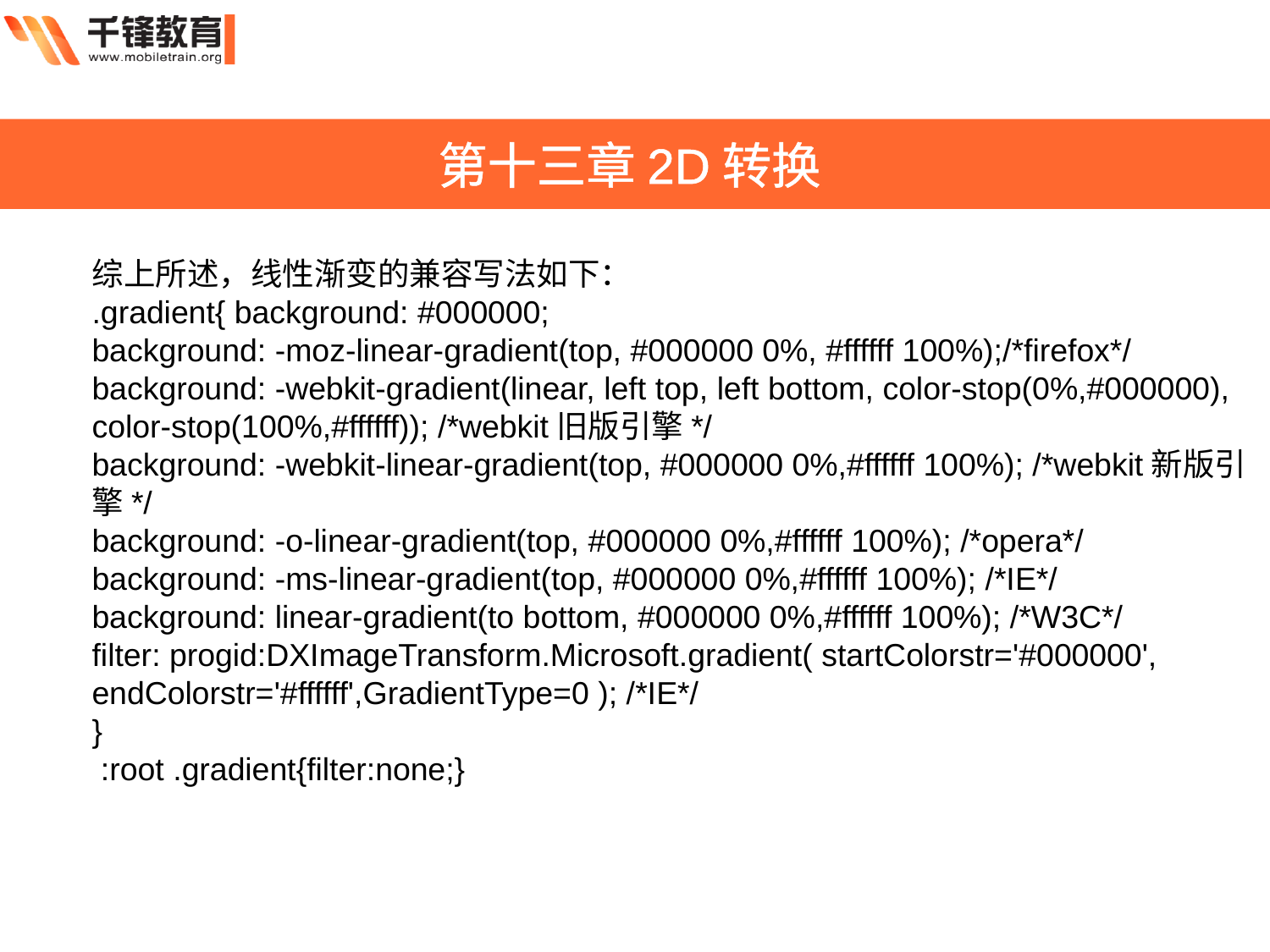

第十三章2D转换
综上所述，线性渐变的兼容写法如下：
.gradient{ background: #000000;
background: -moz-linear-gradient(top, #000000 0%, #ffffff 100%);/*firefox*/
background: -webkit-gradient(linear, left top, left bottom, color-stop(0%,#000000), color-stop(100%,#ffffff)); /*webkit旧版引擎*/
background: -webkit-linear-gradient(top, #000000 0%,#ffffff 100%); /*webkit新版引擎*/
background: -o-linear-gradient(top, #000000 0%,#ffffff 100%); /*opera*/
background: -ms-linear-gradient(top, #000000 0%,#ffffff 100%); /*IE*/
background: linear-gradient(to bottom, #000000 0%,#ffffff 100%); /*W3C*/
filter: progid:DXImageTransform.Microsoft.gradient( startColorstr='#000000', endColorstr='#ffffff',GradientType=0 ); /*IE*/
}
 :root .gradient{filter:none;}